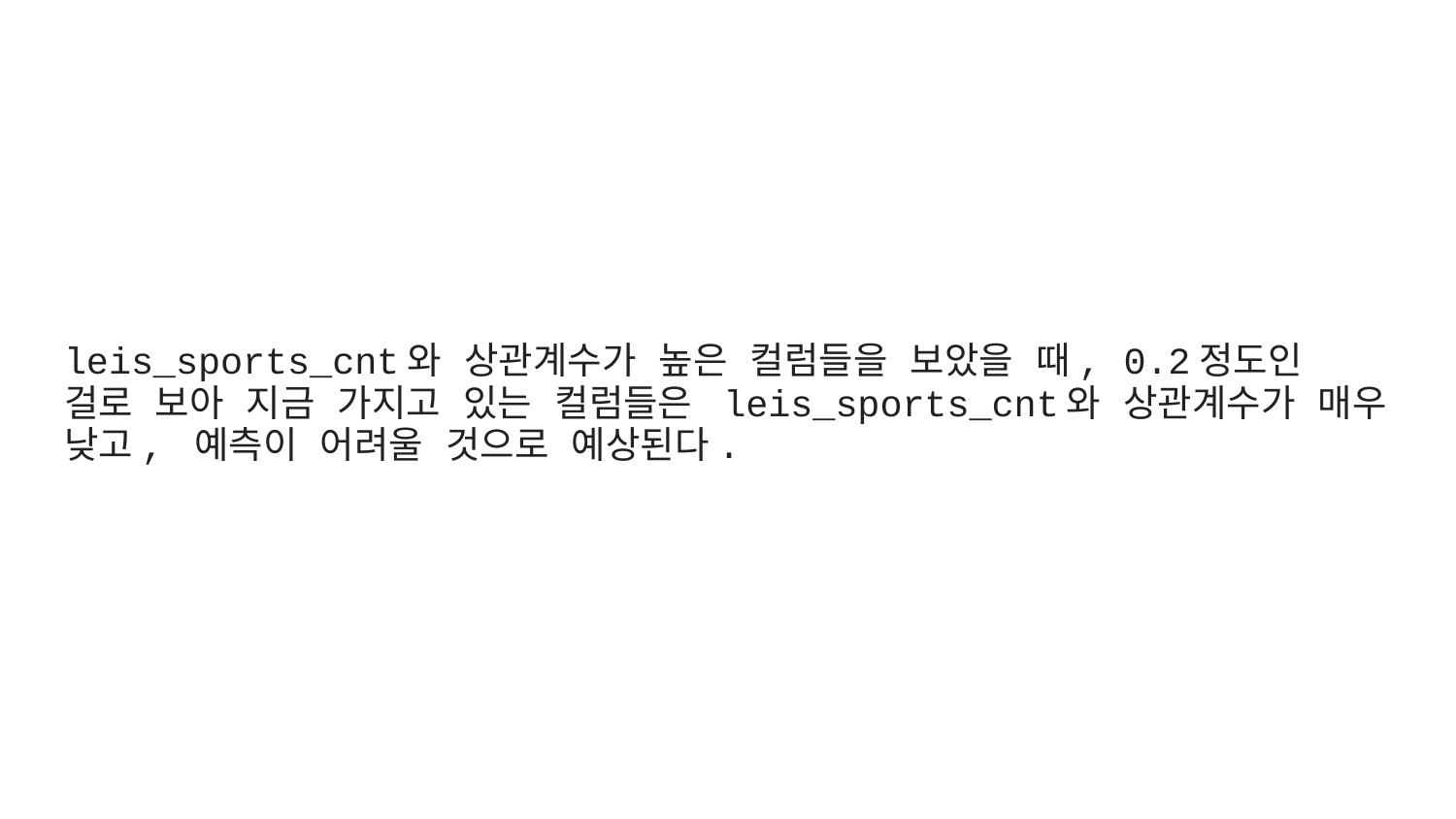

leis_sports_cnt와 상관계수가 높은 컬럼들을 보았을 때, 0.2정도인 걸로 보아 지금 가지고 있는 컬럼들은 leis_sports_cnt와 상관계수가 매우 낮고, 예측이 어려울 것으로 예상된다.